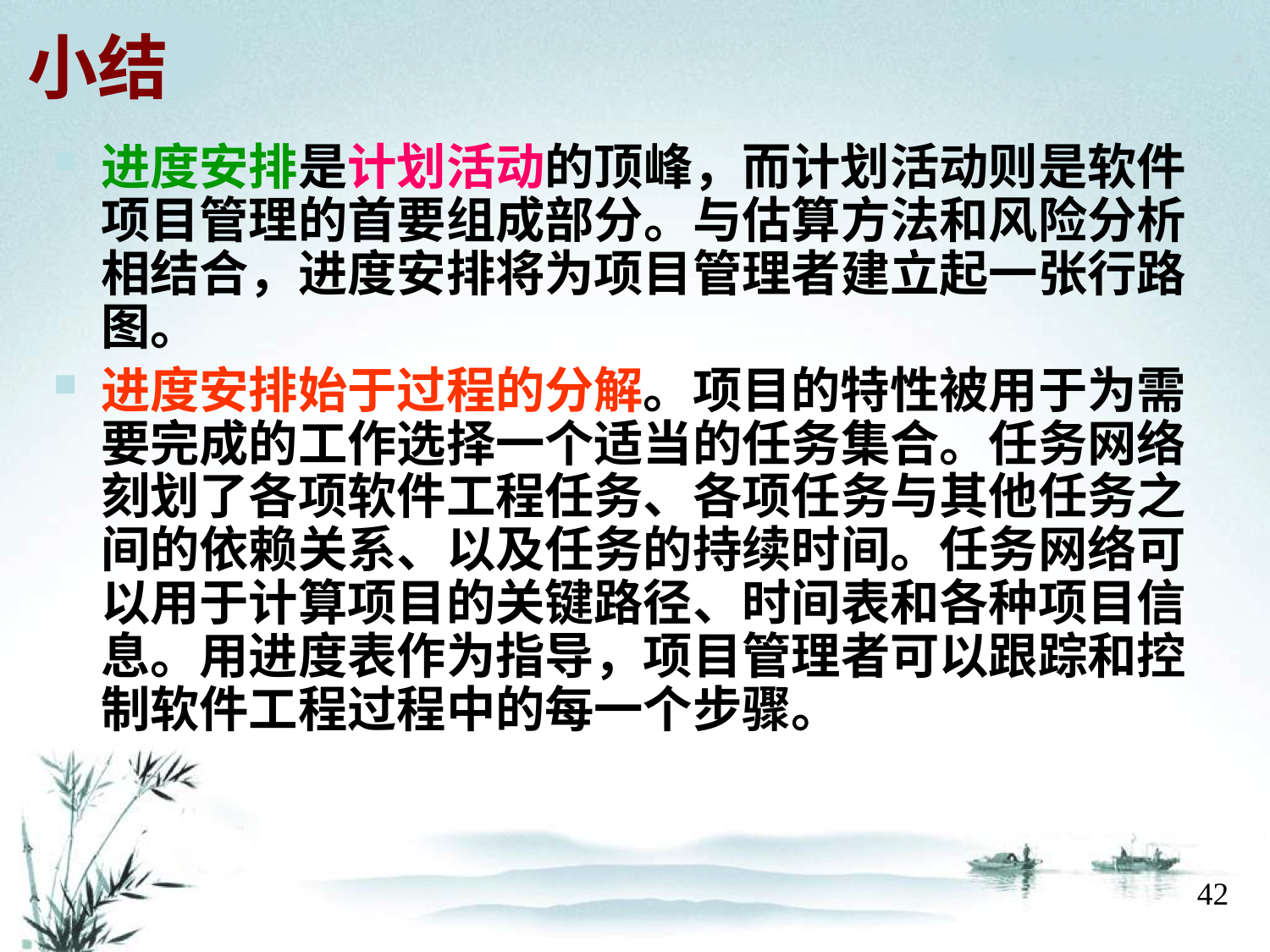

# 小结
进度安排是计划活动的顶峰，而计划活动则是软件项目管理的首要组成部分。与估算方法和风险分析相结合，进度安排将为项目管理者建立起一张行路图。
进度安排始于过程的分解。项目的特性被用于为需要完成的工作选择一个适当的任务集合。任务网络刻划了各项软件工程任务、各项任务与其他任务之间的依赖关系、以及任务的持续时间。任务网络可以用于计算项目的关键路径、时间表和各种项目信息。用进度表作为指导，项目管理者可以跟踪和控制软件工程过程中的每一个步骤。
42